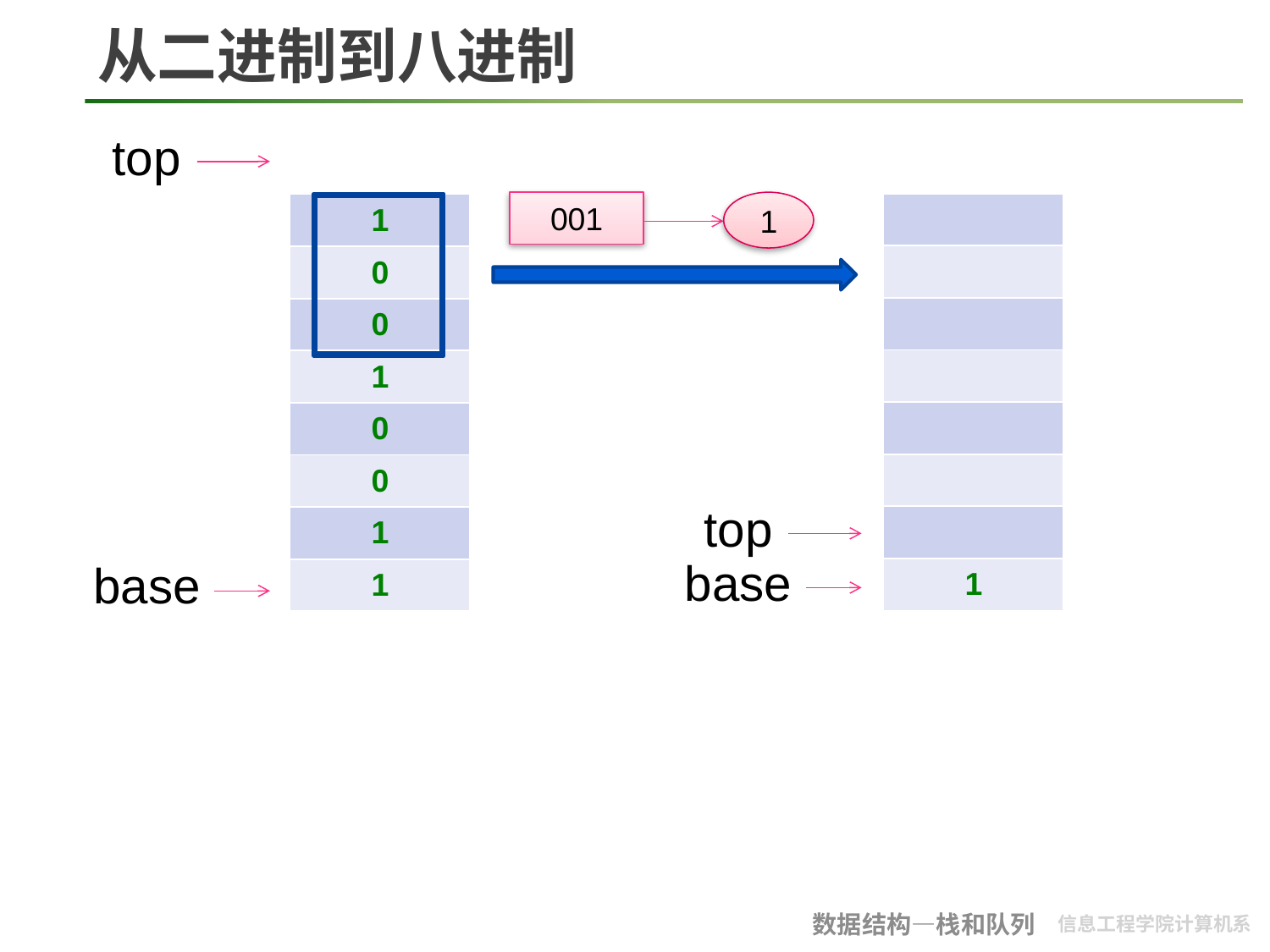

# 从二进制到八进制
top
001
1
|  |
| --- |
|  |
|  |
|  |
|  |
|  |
|  |
| 1 |

| 1 |
| --- |
| 0 |
| 0 |
| 1 |
| 0 |
| 0 |
| 1 |
| 1 |

top
base
base